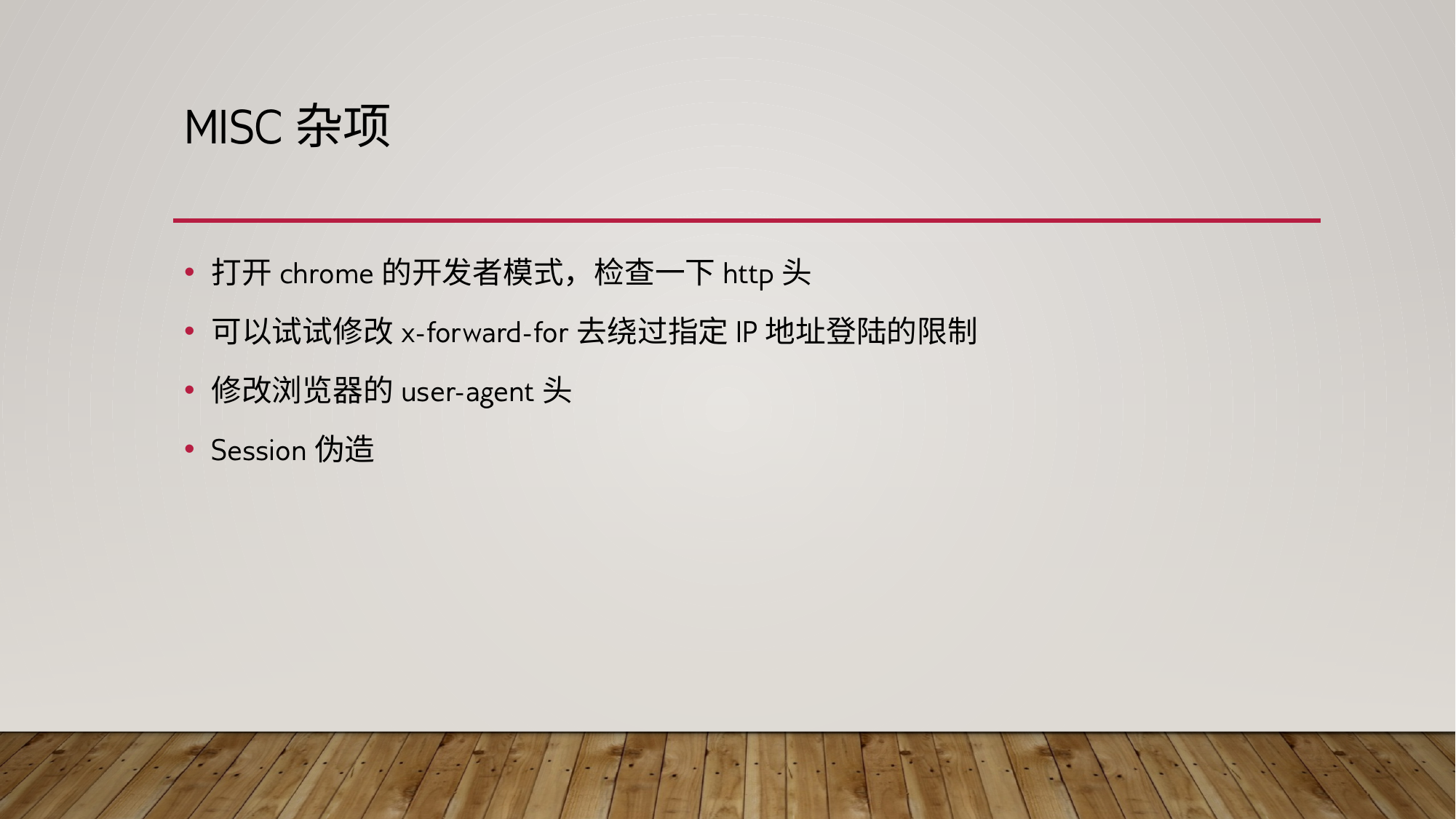

# MISC杂项
打开chrome的开发者模式，检查一下http头
可以试试修改x-forward-for去绕过指定IP地址登陆的限制
修改浏览器的user-agent头
Session伪造